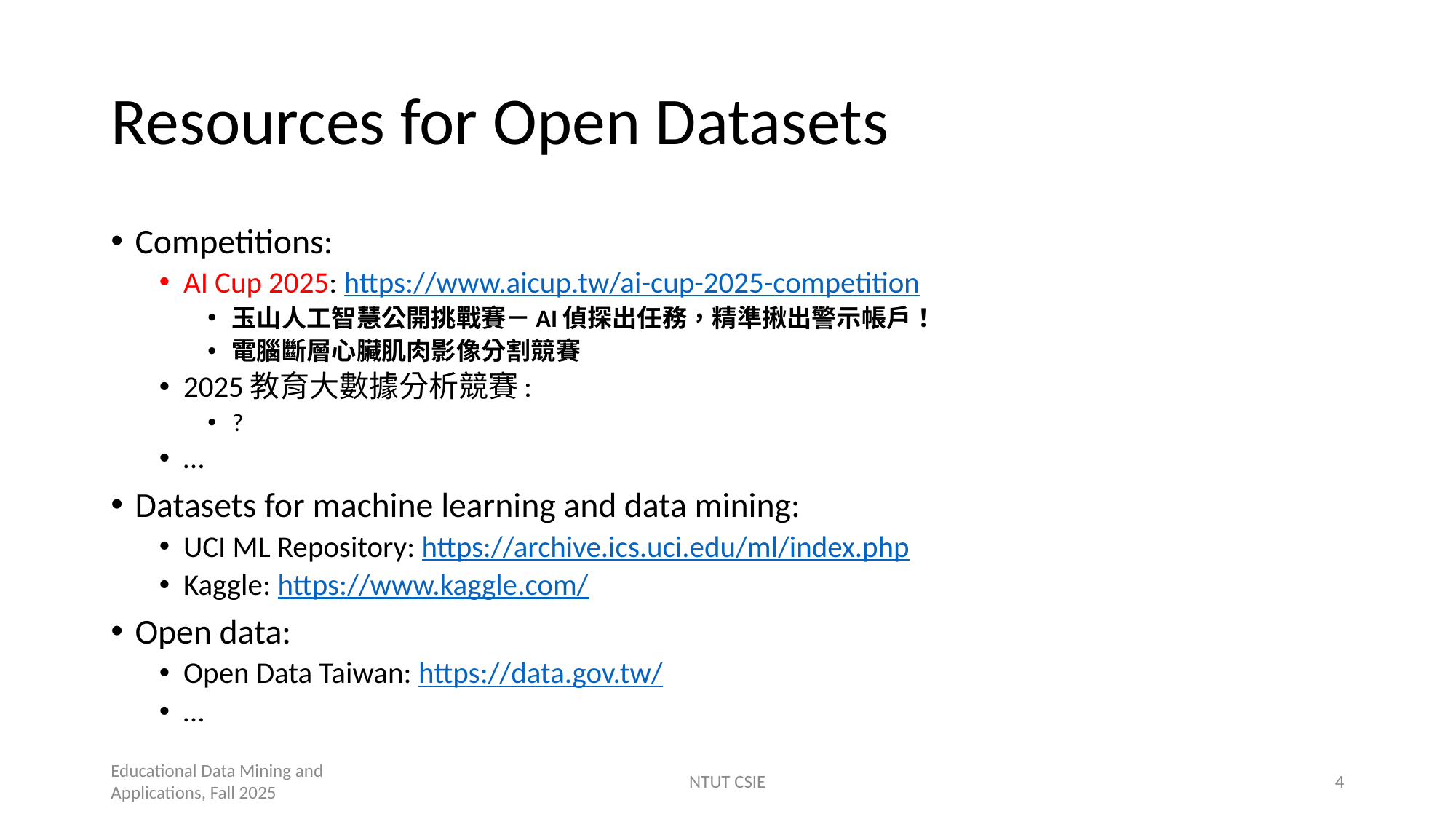

# Resources for Open Datasets
Competitions:
AI Cup 2025: https://www.aicup.tw/ai-cup-2025-competition
玉山人工智慧公開挑戰賽－AI偵探出任務，精準揪出警示帳戶！
電腦斷層心臟肌肉影像分割競賽
2025教育大數據分析競賽:
?
…
Datasets for machine learning and data mining:
UCI ML Repository: https://archive.ics.uci.edu/ml/index.php
Kaggle: https://www.kaggle.com/
Open data:
Open Data Taiwan: https://data.gov.tw/
…

Educational Data Mining and Applications, Fall 2025
NTUT CSIE
4